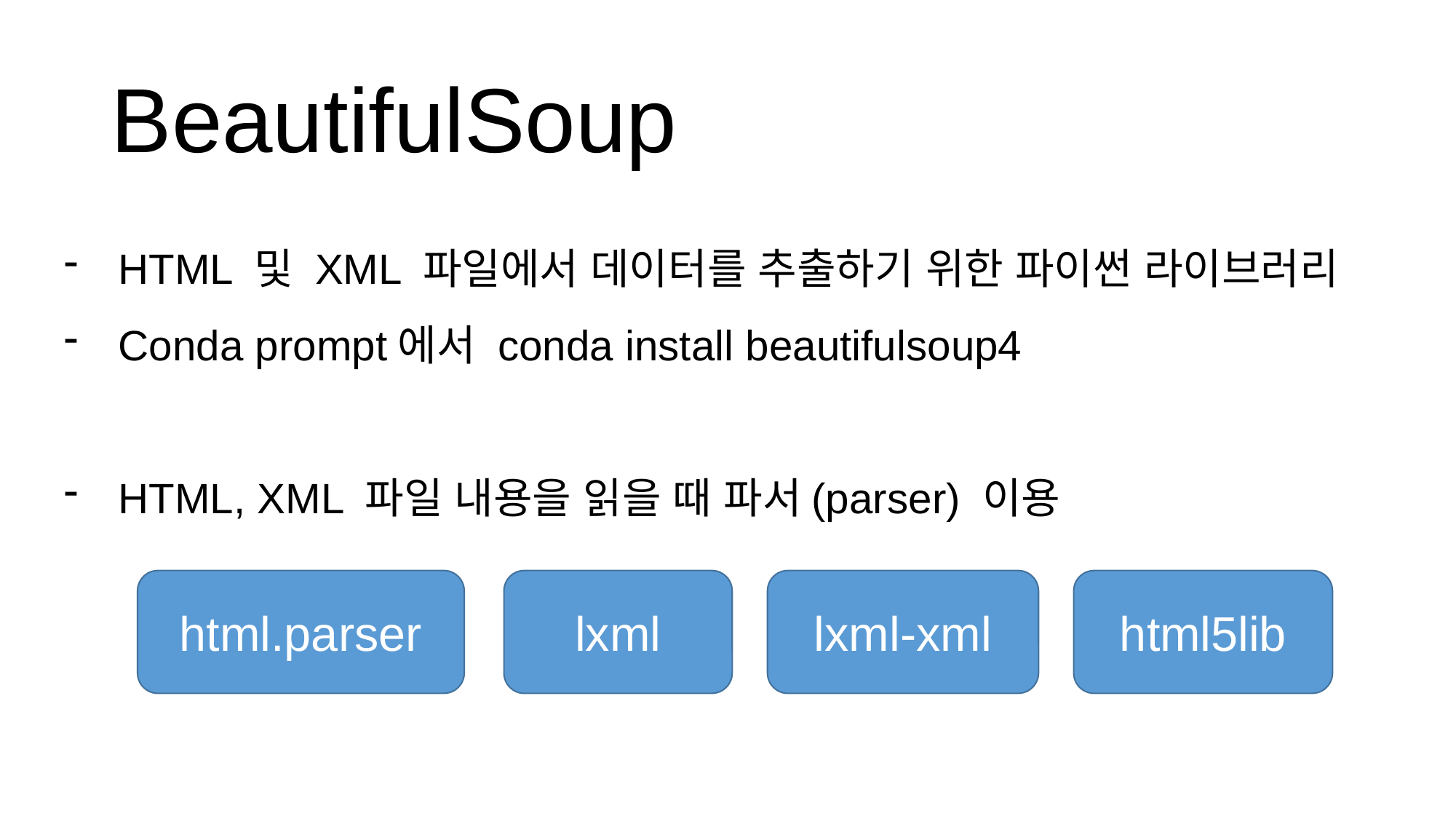

BeautifulSoup
HTML 및 XML 파일에서 데이터를 추출하기 위한 파이썬 라이브러리
Conda prompt에서 conda install beautifulsoup4

HTML, XML 파일 내용을 읽을 때 파서(parser) 이용
html.parser
lxml
lxml-xml
html5lib